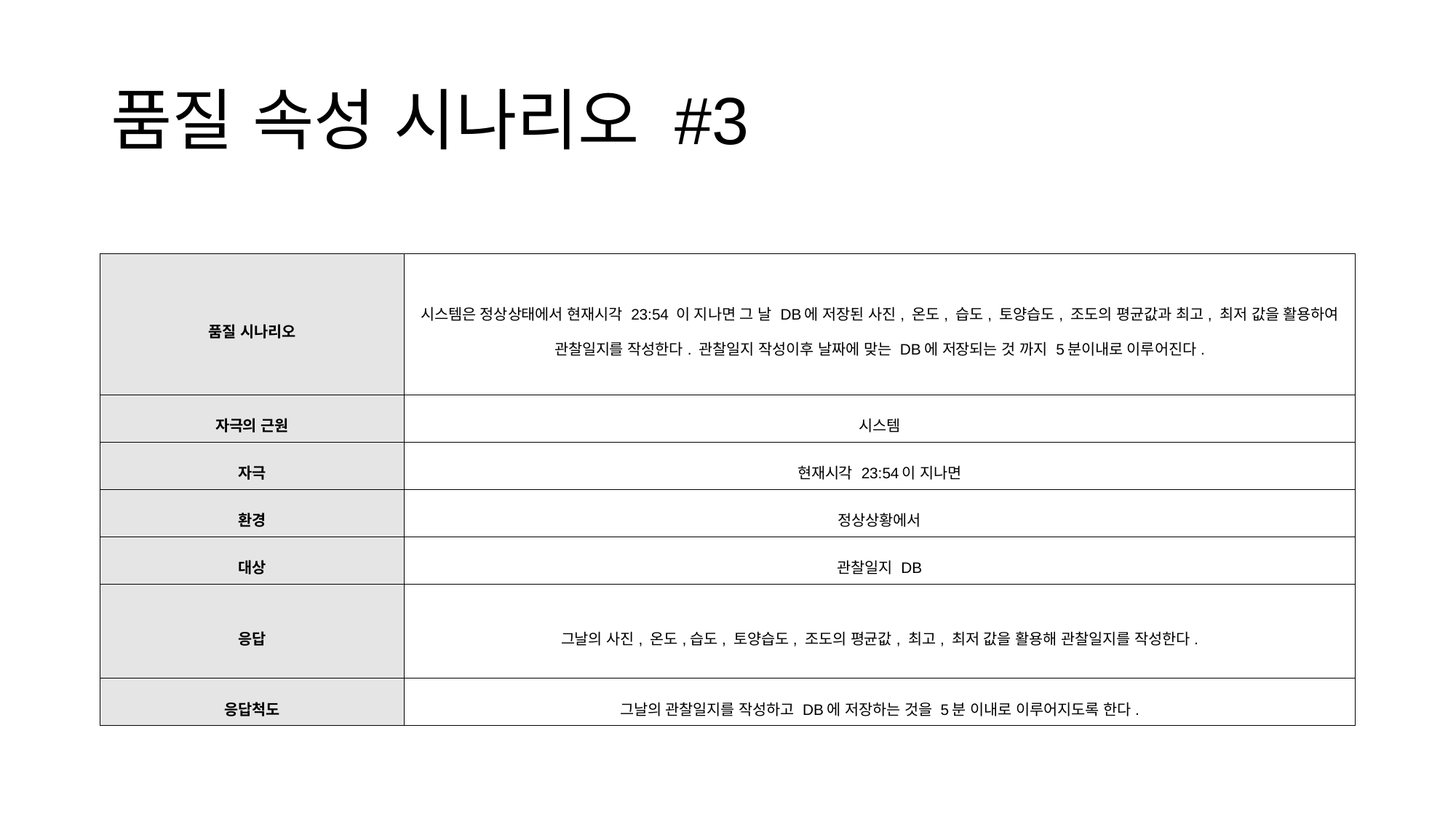

# 품질 속성 시나리오 #3
| 품질 시나리오 | 시스템은 정상상태에서 현재시각 23:54 이 지나면 그 날 DB에 저장된 사진, 온도, 습도, 토양습도, 조도의 평균값과 최고, 최저 값을 활용하여 관찰일지를 작성한다. 관찰일지 작성이후 날짜에 맞는 DB에 저장되는 것 까지 5분이내로 이루어진다. |
| --- | --- |
| 자극의 근원 | 시스템 |
| 자극 | 현재시각 23:54이 지나면 |
| 환경 | 정상상황에서 |
| 대상 | 관찰일지 DB |
| 응답 | 그날의 사진, 온도,습도, 토양습도, 조도의 평균값, 최고, 최저 값을 활용해 관찰일지를 작성한다. |
| 응답척도 | 그날의 관찰일지를 작성하고 DB에 저장하는 것을 5분 이내로 이루어지도록 한다. |